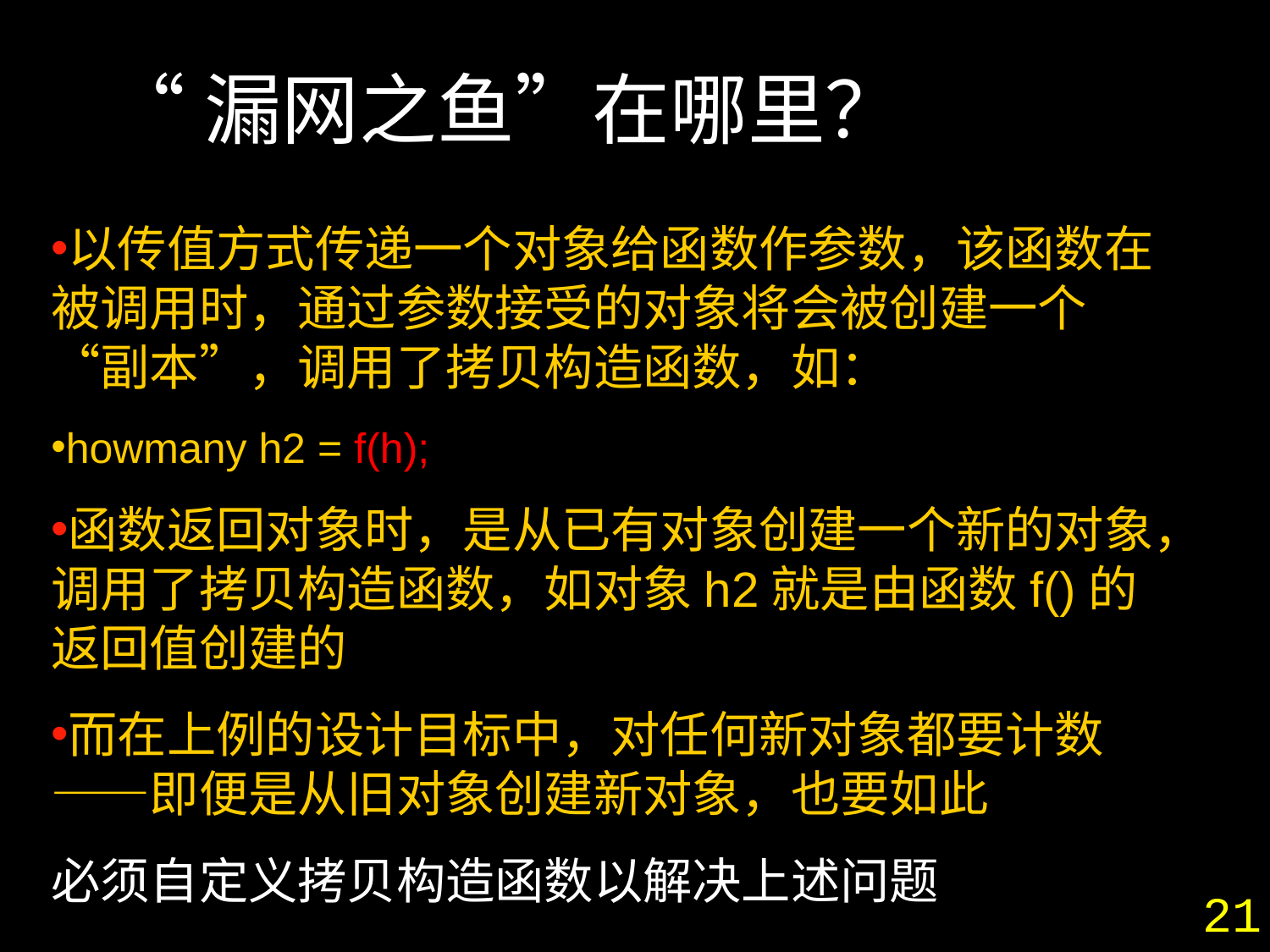

“漏网之鱼”在哪里？

以传值方式传递一个对象给函数作参数，该函数在被调用时，通过参数接受的对象将会被创建一个“副本”，调用了拷贝构造函数，如：
howmany h2 = f(h);
函数返回对象时，是从已有对象创建一个新的对象，调用了拷贝构造函数，如对象h2就是由函数f()的返回值创建的
而在上例的设计目标中，对任何新对象都要计数——即便是从旧对象创建新对象，也要如此
必须自定义拷贝构造函数以解决上述问题
21